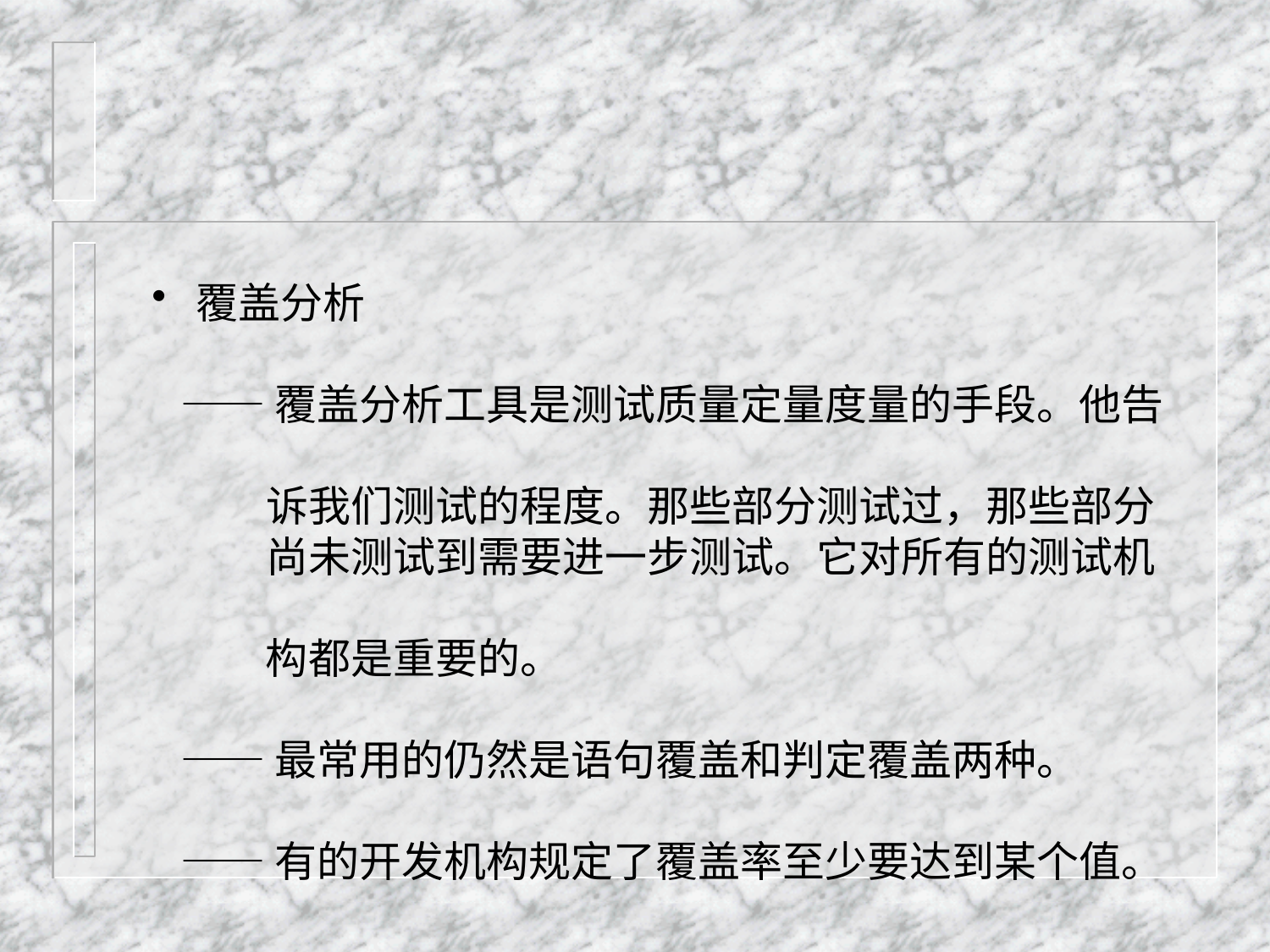

覆盖分析
   —— 覆盖分析工具是测试质量定量度量的手段。他告
            诉我们测试的程度。那些部分测试过，那些部分
            尚未测试到需要进一步测试。它对所有的测试机
            构都是重要的。
   —— 最常用的仍然是语句覆盖和判定覆盖两种。
   —— 有的开发机构规定了覆盖率至少要达到某个值。